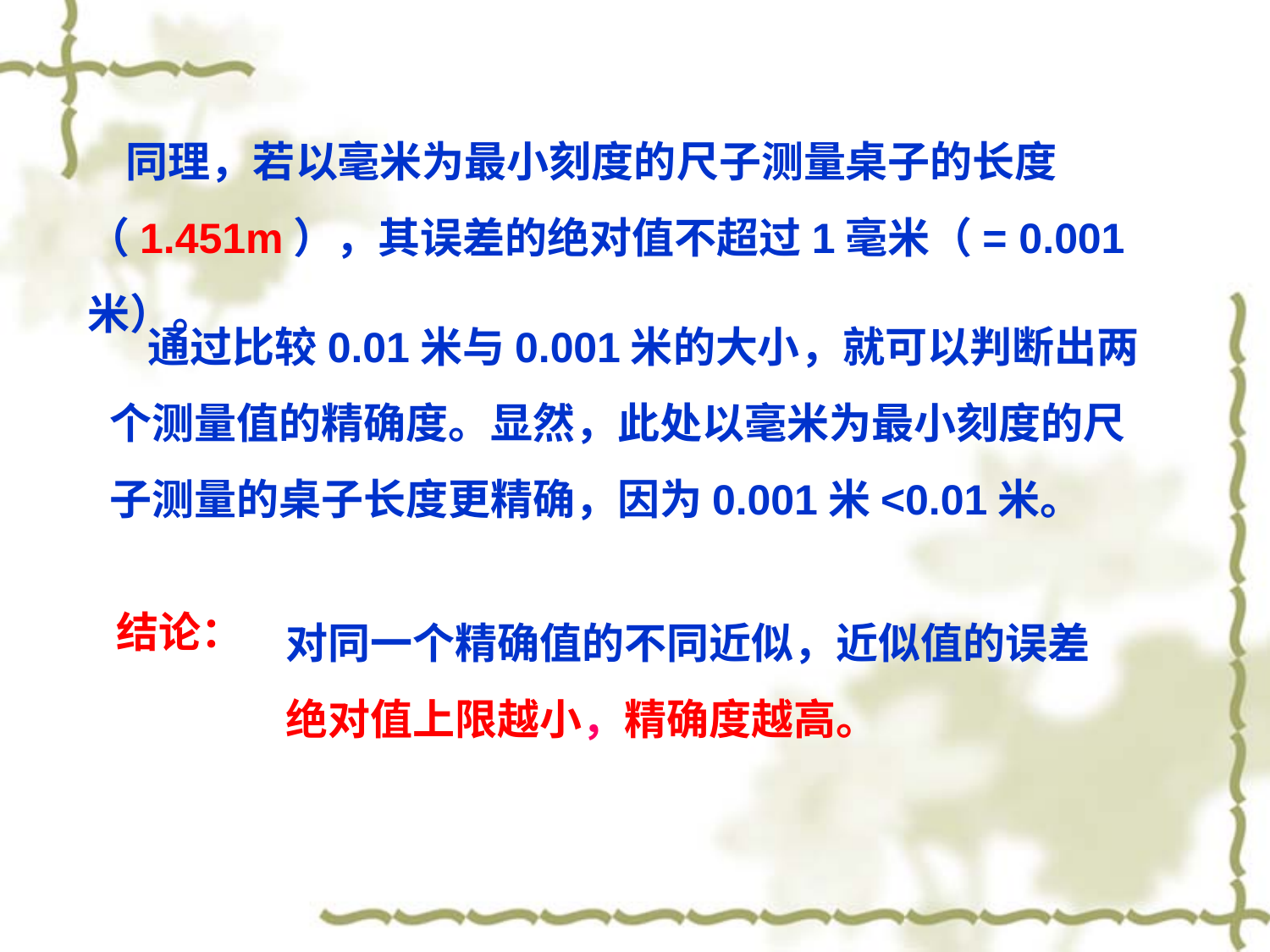

同理，若以毫米为最小刻度的尺子测量桌子的长度（1.451m），其误差的绝对值不超过1毫米（= 0.001米）。
   通过比较0.01米与0.001米的大小，就可以判断出两个测量值的精确度。显然，此处以毫米为最小刻度的尺子测量的桌子长度更精确，因为0.001米<0.01米。
对同一个精确值的不同近似，近似值的误差绝对值上限越小，精确度越高。
结论：